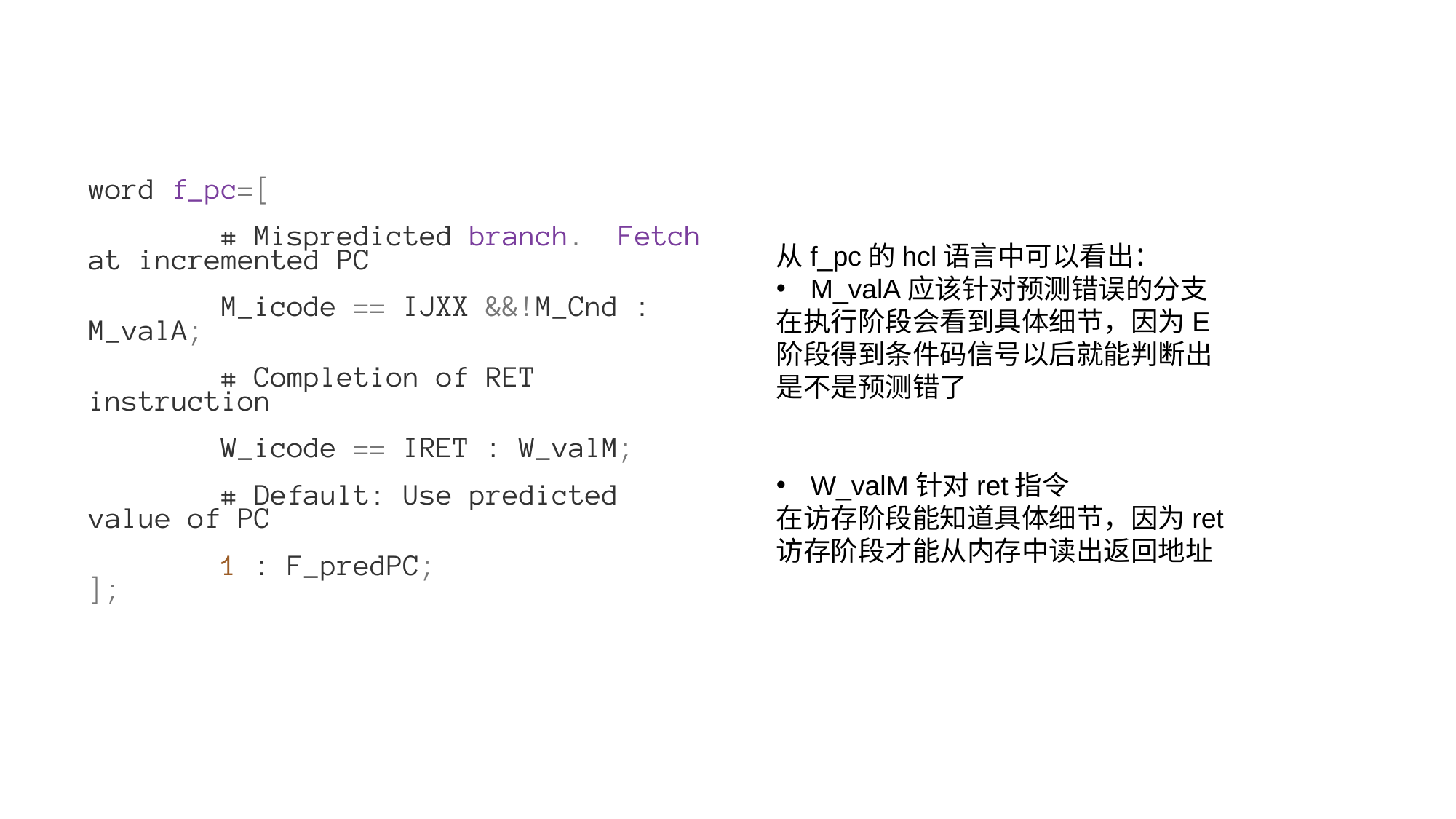

#
word f_pc=[

        # Mispredicted branch.  Fetch at incremented PC

        M_icode == IJXX &&!M_Cnd : M_valA;

        # Completion of RET instruction

        W_icode == IRET : W_valM;

        # Default: Use predicted value of PC

        1 : F_predPC;
];
从f_pc的hcl语言中可以看出：
M_valA应该针对预测错误的分支
在执行阶段会看到具体细节，因为E阶段得到条件码信号以后就能判断出是不是预测错了

W_valM针对ret指令
在访存阶段能知道具体细节，因为ret访存阶段才能从内存中读出返回地址